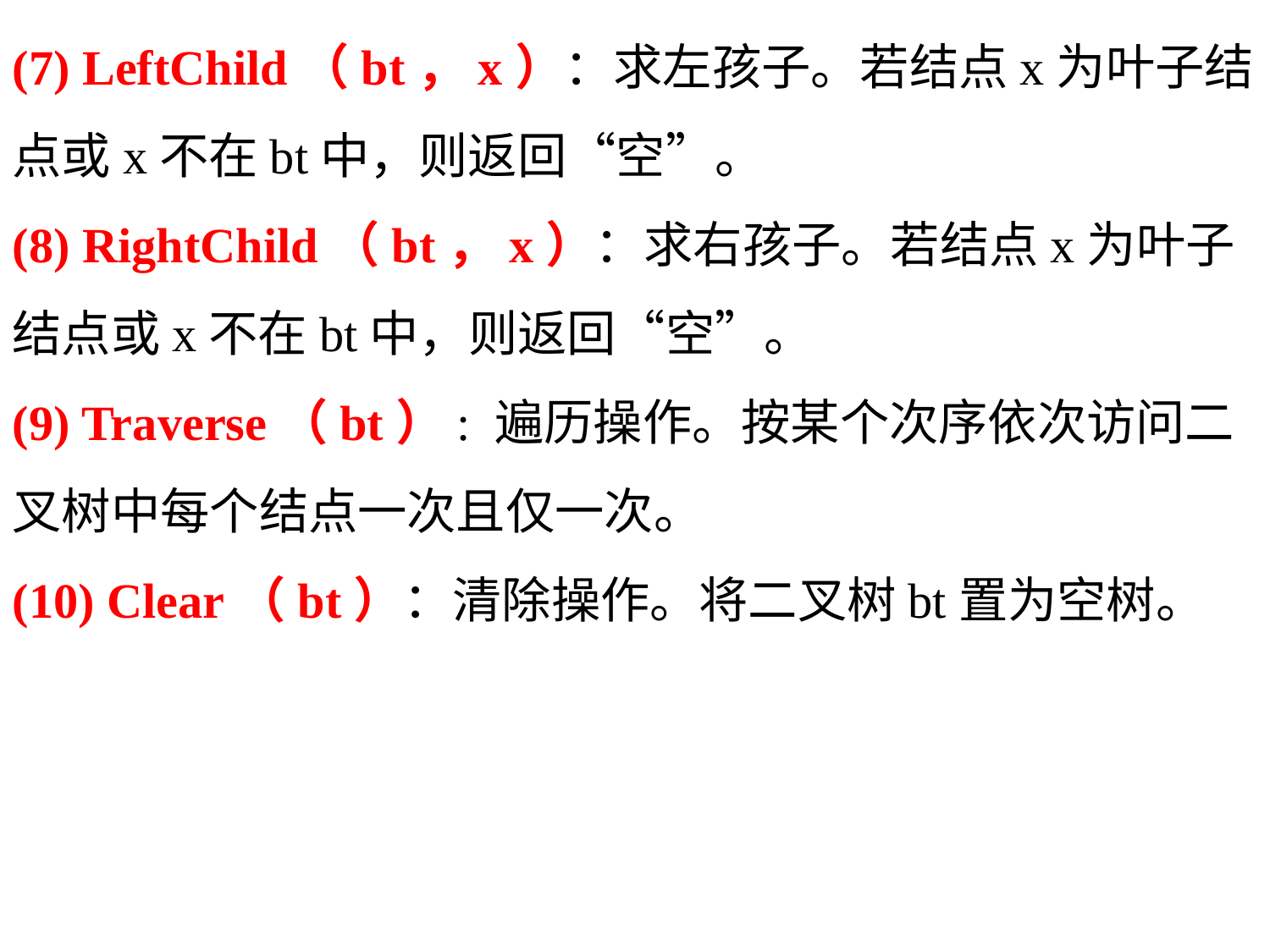

(7) LeftChild（bt，x）：求左孩子。若结点x为叶子结点或x不在bt中，则返回“空”。
(8) RightChild（bt，x）：求右孩子。若结点x为叶子结点或x不在bt中，则返回“空”。
(9) Traverse（bt）: 遍历操作。按某个次序依次访问二叉树中每个结点一次且仅一次。
(10) Clear（bt）：清除操作。将二叉树bt置为空树。